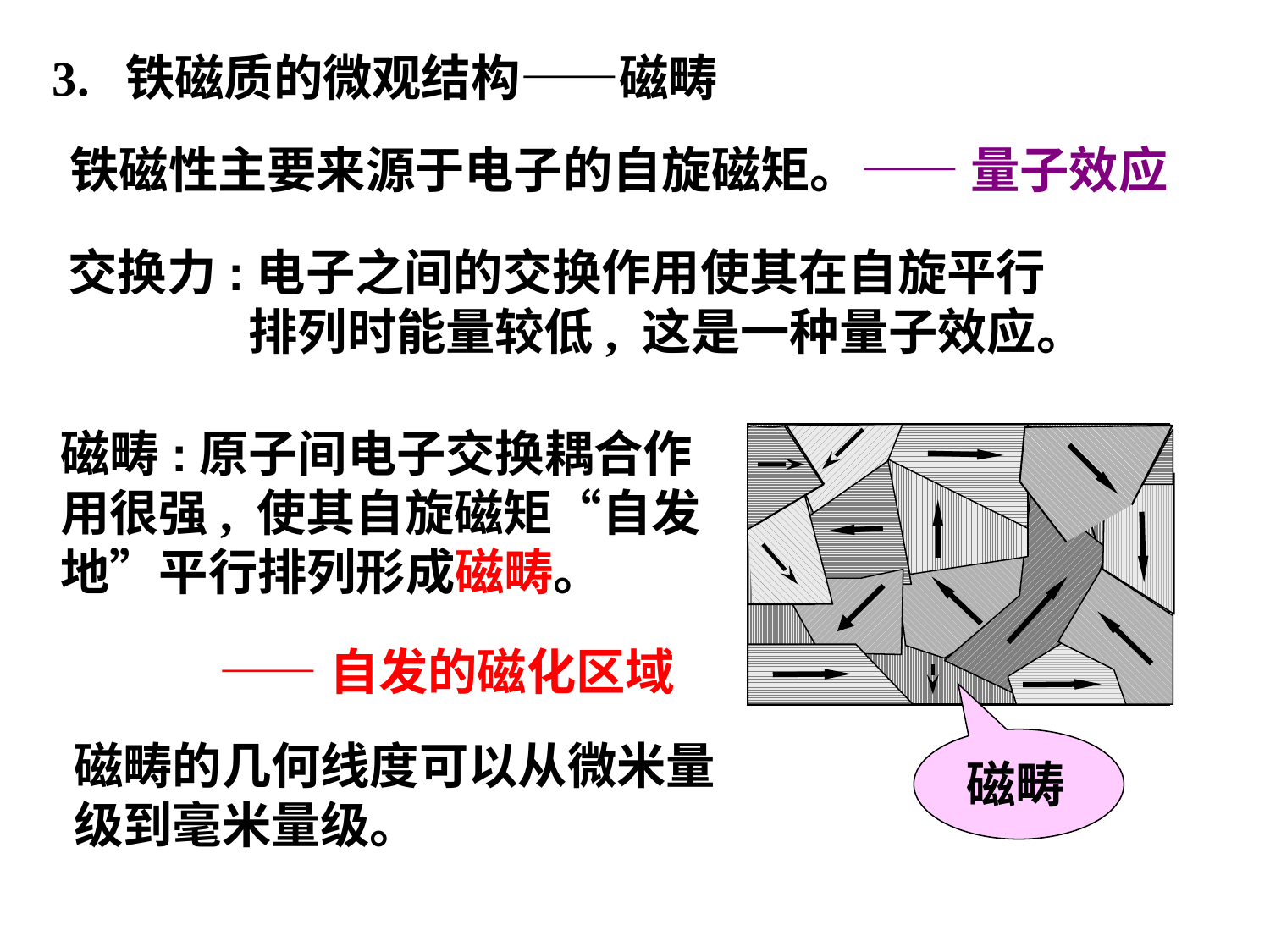

3.  铁磁质的微观结构——磁畴
铁磁性主要来源于电子的自旋磁矩。
——量子效应
交换力:电子之间的交换作用使其在自旋平行
               排列时能量较低, 这是一种量子效应。

磁畴:原子间电子交换耦合作用很强, 使其自旋磁矩“自发地”平行排列形成磁畴。
——自发的磁化区域
磁畴的几何线度可以从微米量级到毫米量级。

磁畴
26